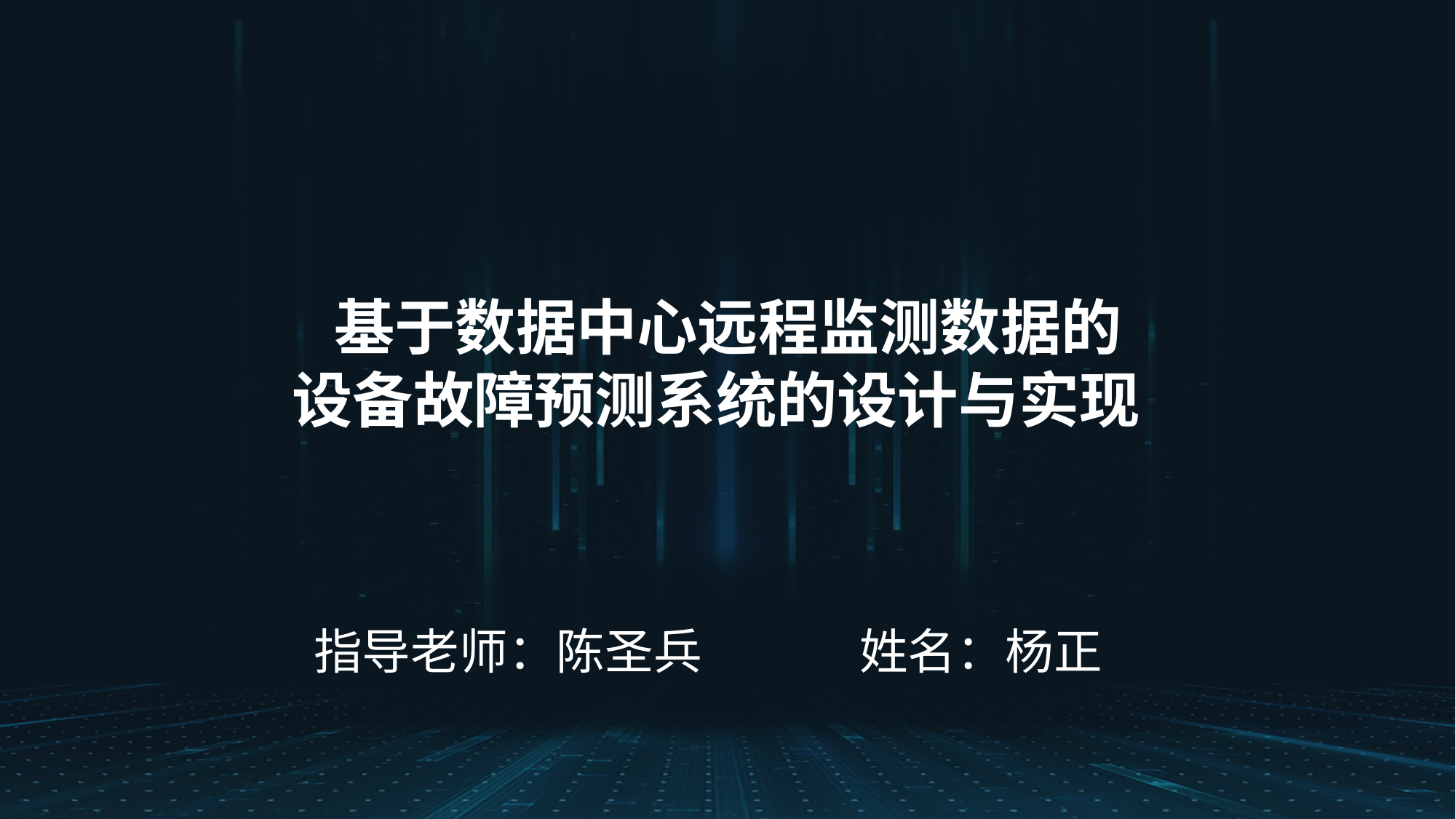

基于数据中心远程监测数据的
设备故障预测系统的设计与实现
指导老师：陈圣兵      	姓名：杨正